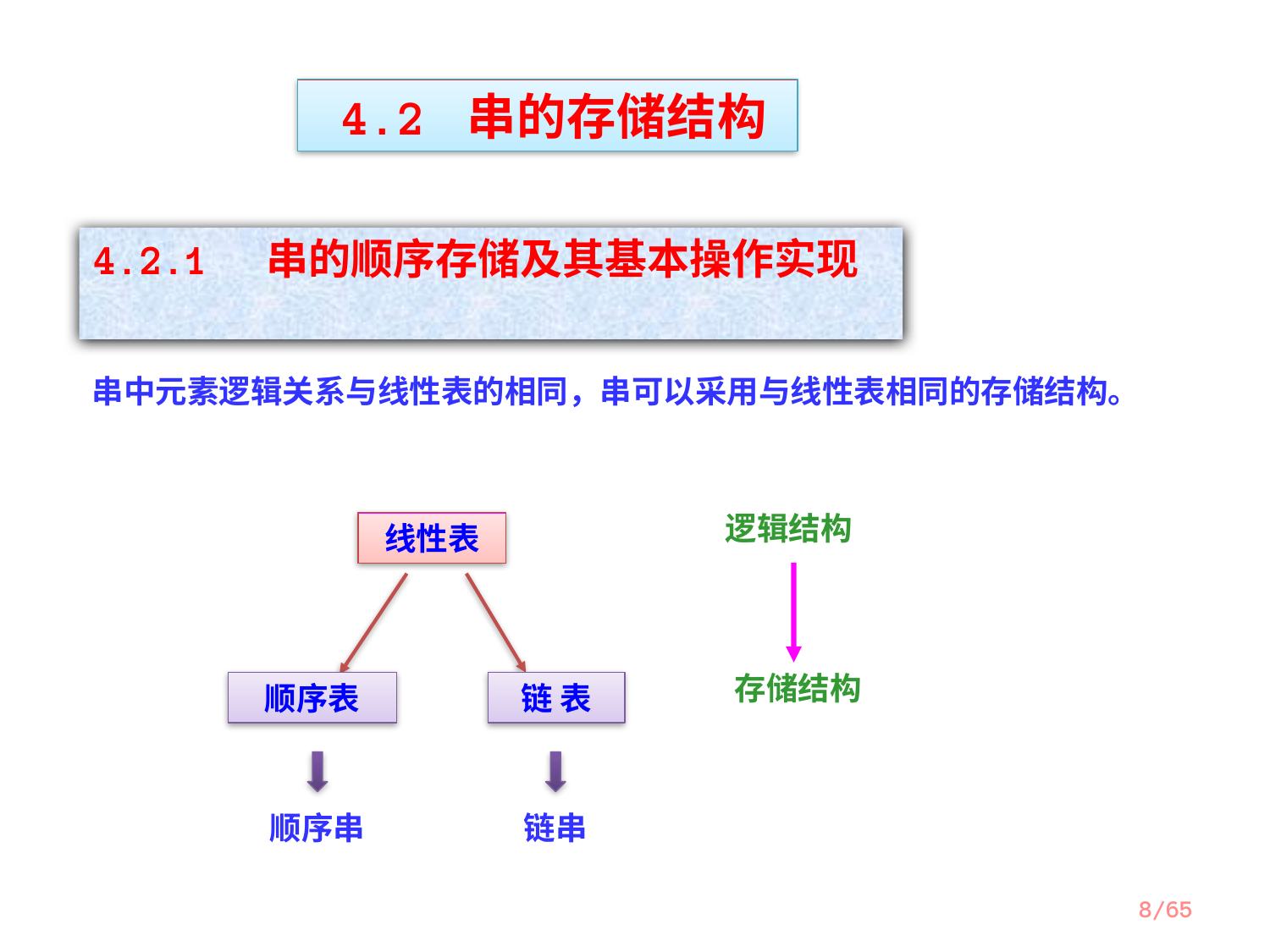

4.2 串的存储结构
4.2.1  串的顺序存储及其基本操作实现
串中元素逻辑关系与线性表的相同，串可以采用与线性表相同的存储结构。
逻辑结构
线性表

存储结构
顺序表
链 表

顺序串
链串
8/65